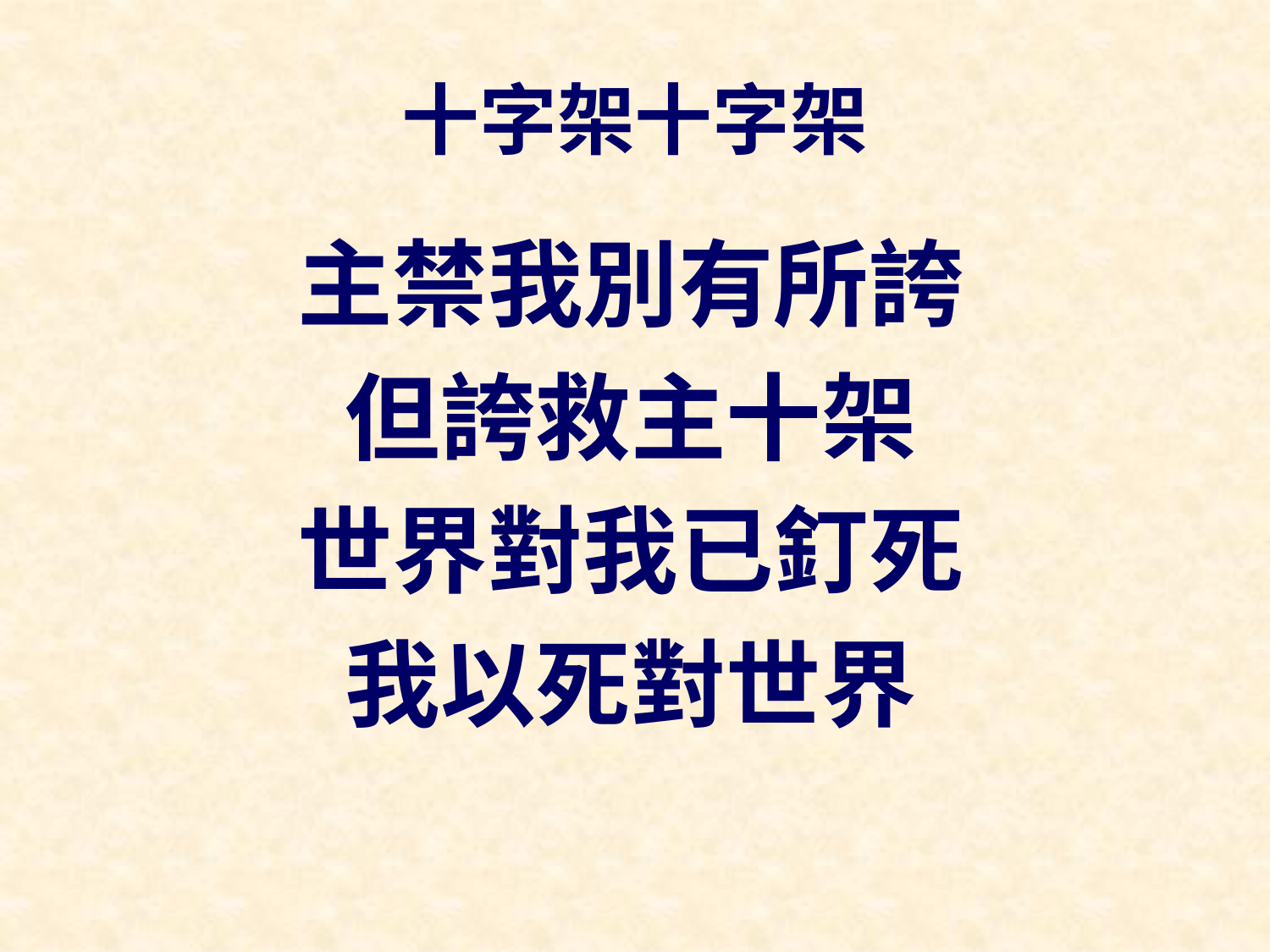

# 十字架十字架
主禁我別有所誇
但誇救主十架
世界對我已釘死
我以死對世界